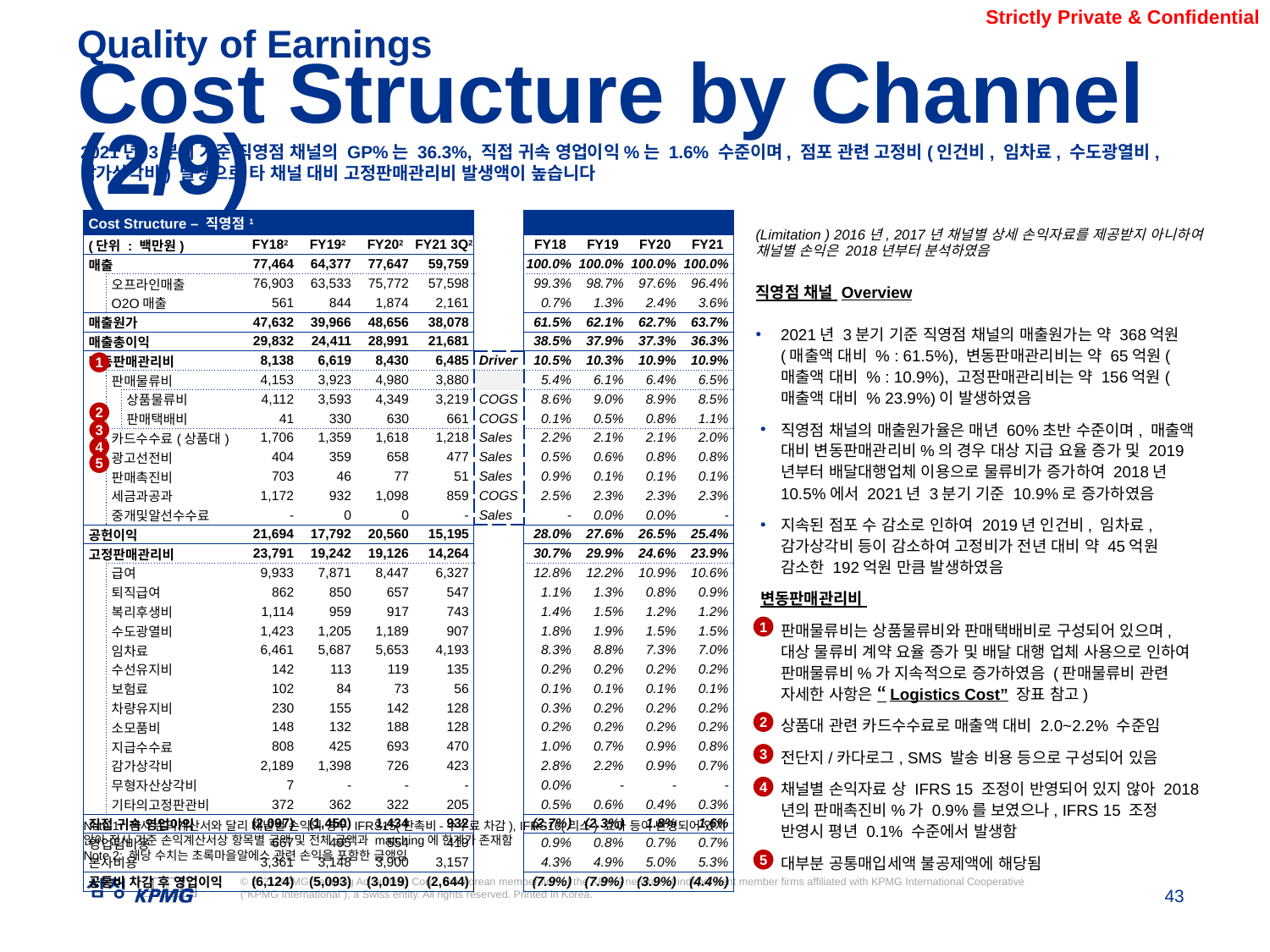

Quality of Earnings
Cost Structure by Channel (2/9)
2021년 3분기 기준 직영점 채널의 GP%는 36.3%, 직접 귀속 영업이익%는 1.6% 수준이며, 점포 관련 고정비(인건비, 임차료, 수도광열비, 감가상각비) 발생으로 타 채널 대비 고정판매관리비 발생액이 높습니다

| Cost Structure – 직영점1 |  |  |  |  |  |  |  |  |  |  |  |
| --- | --- | --- | --- | --- | --- | --- | --- | --- | --- | --- | --- |
| (단위 : 백만원) |  |  | FY182 | FY192 | FY202 | FY21 3Q2 |  | FY18 | FY19 | FY20 | FY21 |
| 매출 |  |  | 77,464 | 64,377 | 77,647 | 59,759 |  | 100.0% | 100.0% | 100.0% | 100.0% |
|  | 오프라인매출 |  | 76,903 | 63,533 | 75,772 | 57,598 |  | 99.3% | 98.7% | 97.6% | 96.4% |
|  | O2O매출 |  | 561 | 844 | 1,874 | 2,161 |  | 0.7% | 1.3% | 2.4% | 3.6% |
| 매출원가 |  |  | 47,632 | 39,966 | 48,656 | 38,078 |  | 61.5% | 62.1% | 62.7% | 63.7% |
| 매출총이익 |  |  | 29,832 | 24,411 | 28,991 | 21,681 |  | 38.5% | 37.9% | 37.3% | 36.3% |
| 변동판매관리비 |  |  | 8,138 | 6,619 | 8,430 | 6,485 | Driver | 10.5% | 10.3% | 10.9% | 10.9% |
|  | 판매물류비 |  | 4,153 | 3,923 | 4,980 | 3,880 |  | 5.4% | 6.1% | 6.4% | 6.5% |
|  |  | 상품물류비 | 4,112 | 3,593 | 4,349 | 3,219 | COGS | 8.6% | 9.0% | 8.9% | 8.5% |
|  |  | 판매택배비 | 41 | 330 | 630 | 661 | COGS | 0.1% | 0.5% | 0.8% | 1.1% |
|  | 카드수수료(상품대) | 카드수수료(상품대) | 1,706 | 1,359 | 1,618 | 1,218 | Sales | 2.2% | 2.1% | 2.1% | 2.0% |
|  | 광고선전비 |  | 404 | 359 | 658 | 477 | Sales | 0.5% | 0.6% | 0.8% | 0.8% |
|  | 판매촉진비 |  | 703 | 46 | 77 | 51 | Sales | 0.9% | 0.1% | 0.1% | 0.1% |
|  | 세금과공과 |  | 1,172 | 932 | 1,098 | 859 | COGS | 2.5% | 2.3% | 2.3% | 2.3% |
|  | 중개및알선수수료 |  | - | 0 | 0 | - | Sales | - | 0.0% | 0.0% | - |
| 공헌이익 |  |  | 21,694 | 17,792 | 20,560 | 15,195 |  | 28.0% | 27.6% | 26.5% | 25.4% |
| 고정판매관리비 |  |  | 23,791 | 19,242 | 19,126 | 14,264 |  | 30.7% | 29.9% | 24.6% | 23.9% |
|  | 급여 |  | 9,933 | 7,871 | 8,447 | 6,327 |  | 12.8% | 12.2% | 10.9% | 10.6% |
|  | 퇴직급여 |  | 862 | 850 | 657 | 547 |  | 1.1% | 1.3% | 0.8% | 0.9% |
|  | 복리후생비 |  | 1,114 | 959 | 917 | 743 |  | 1.4% | 1.5% | 1.2% | 1.2% |
|  | 수도광열비 |  | 1,423 | 1,205 | 1,189 | 907 |  | 1.8% | 1.9% | 1.5% | 1.5% |
|  | 임차료 |  | 6,461 | 5,687 | 5,653 | 4,193 |  | 8.3% | 8.8% | 7.3% | 7.0% |
|  | 수선유지비 |  | 142 | 113 | 119 | 135 |  | 0.2% | 0.2% | 0.2% | 0.2% |
|  | 보험료 |  | 102 | 84 | 73 | 56 |  | 0.1% | 0.1% | 0.1% | 0.1% |
|  | 차량유지비 |  | 230 | 155 | 142 | 128 |  | 0.3% | 0.2% | 0.2% | 0.2% |
|  | 소모품비 |  | 148 | 132 | 188 | 128 |  | 0.2% | 0.2% | 0.2% | 0.2% |
|  | 지급수수료 |  | 808 | 425 | 693 | 470 |  | 1.0% | 0.7% | 0.9% | 0.8% |
|  | 감가상각비 |  | 2,189 | 1,398 | 726 | 423 |  | 2.8% | 2.2% | 0.9% | 0.7% |
|  | 무형자산상각비 |  | 7 | - | - | - |  | 0.0% | - | - | - |
|  | 기타의고정판관비 |  | 372 | 362 | 322 | 205 |  | 0.5% | 0.6% | 0.4% | 0.3% |
| 직접 귀속 영업이익 |  |  | (2,097) | (1,450) | 1,434 | 932 |  | (2.7%) | (2.3%) | 1.8% | 1.6% |
| 영업팀비용 |  |  | 667 | 495 | 554 | 419 |  | 0.9% | 0.8% | 0.7% | 0.7% |
| 본사비용 |  |  | 3,361 | 3,148 | 3,900 | 3,157 |  | 4.3% | 4.9% | 5.0% | 5.3% |
| 공통비 차감 후 영업이익 |  |  | (6,124) | (5,093) | (3,019) | (2,644) |  | (7.9%) | (7.9%) | (3.9%) | (4.4%) |
(Limitation ) 2016년, 2017년 채널별 상세 손익자료를 제공받지 아니하여 채널별 손익은 2018년부터 분석하였음

직영점 채널 Overview

2021년 3분기 기준 직영점 채널의 매출원가는 약 368억원(매출액 대비 % : 61.5%), 변동판매관리비는 약 65억원(매출액 대비 % : 10.9%), 고정판매관리비는 약 156억원(매출액 대비 % 23.9%)이 발생하였음
직영점 채널의 매출원가율은 매년 60%초반 수준이며, 매출액 대비 변동판매관리비%의 경우 대상 지급 요율 증가 및 2019년부터 배달대행업체 이용으로 물류비가 증가하여 2018년 10.5%에서 2021년 3분기 기준 10.9%로 증가하였음
지속된 점포 수 감소로 인하여 2019년 인건비, 임차료, 감가상각비 등이 감소하여 고정비가 전년 대비 약 45억원 감소한 192억원 만큼 발생하였음
변동판매관리비
판매물류비는 상품물류비와 판매택배비로 구성되어 있으며, 대상 물류비 계약 요율 증가 및 배달 대행 업체 사용으로 인하여 판매물류비%가 지속적으로 증가하였음 (판매물류비 관련 자세한 사항은 “Logistics Cost” 장표 참고)
상품대 관련 카드수수료로 매출액 대비 2.0~2.2% 수준임
전단지/카다로그, SMS 발송 비용 등으로 구성되어 있음
채널별 손익자료 상 IFRS 15 조정이 반영되어 있지 않아 2018년의 판매촉진비%가 0.9%를 보였으나, IFRS 15 조정 반영시 평년 0.1% 수준에서 발생함
대부분 공통매입세액 불공제액에 해당됨

1
2
3
4
5
1
2
3
4
Note 1: 전사 손익계산서와 달리 채널별 손익의 경우 IFRS15(판촉비-수수료 차감), IFRS16(리스) 효과 등이 반영되어 있지 않아 전사 기준 손익계산서상 항목별 금액 및 전체 금액과 matching에 한계가 존재함
Note 2: 해당 수치는 초록마을알에스 관련 손익을 포함한 금액임
5